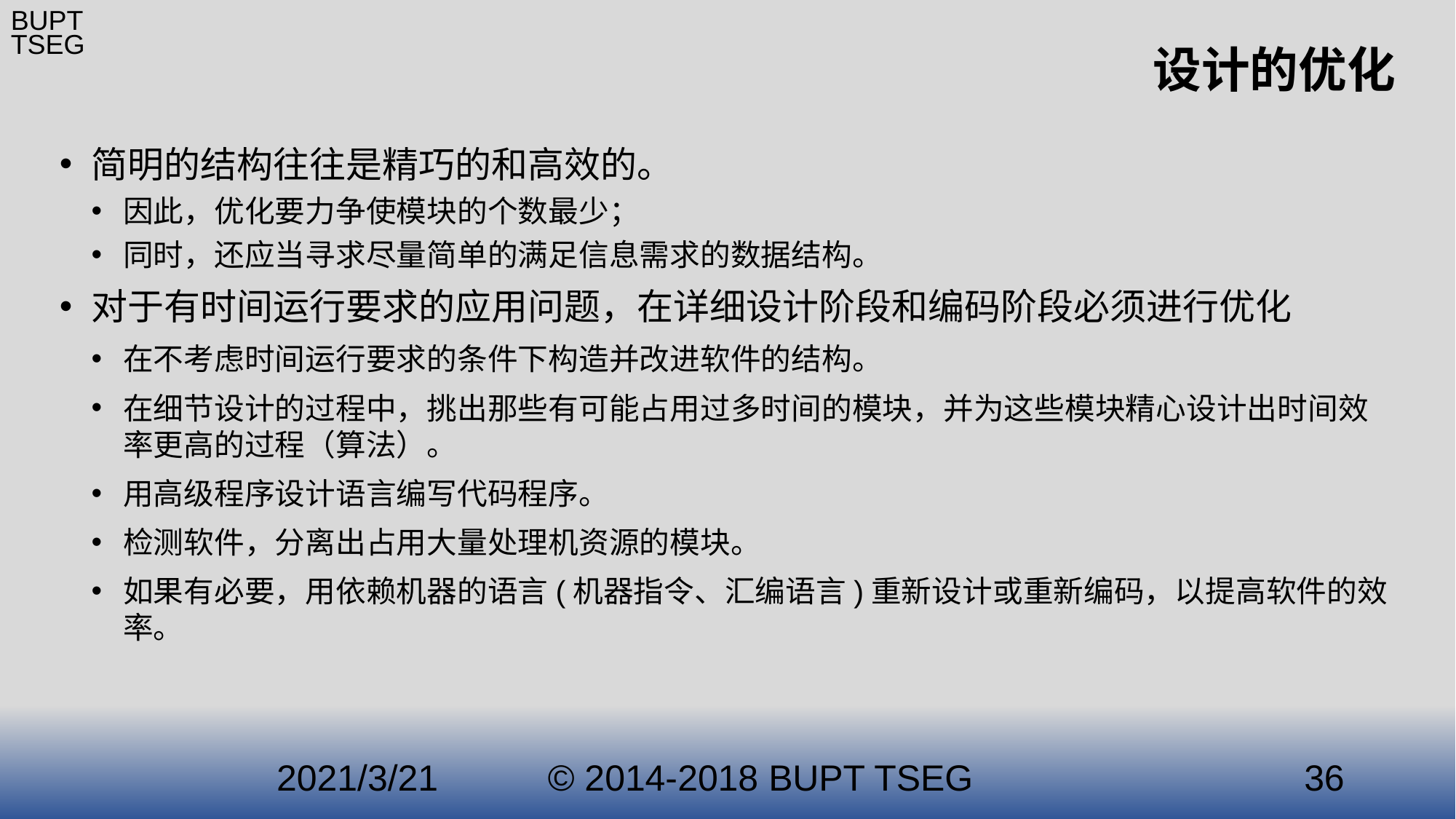

# 设计的优化
简明的结构往往是精巧的和高效的。
因此，优化要力争使模块的个数最少；
同时，还应当寻求尽量简单的满足信息需求的数据结构。
对于有时间运行要求的应用问题，在详细设计阶段和编码阶段必须进行优化
在不考虑时间运行要求的条件下构造并改进软件的结构。
在细节设计的过程中，挑出那些有可能占用过多时间的模块，并为这些模块精心设计出时间效率更高的过程（算法）。
用高级程序设计语言编写代码程序。
检测软件，分离出占用大量处理机资源的模块。
如果有必要，用依赖机器的语言(机器指令、汇编语言)重新设计或重新编码，以提高软件的效率。
2021/3/21
© 2014-2018 BUPT TSEG
36